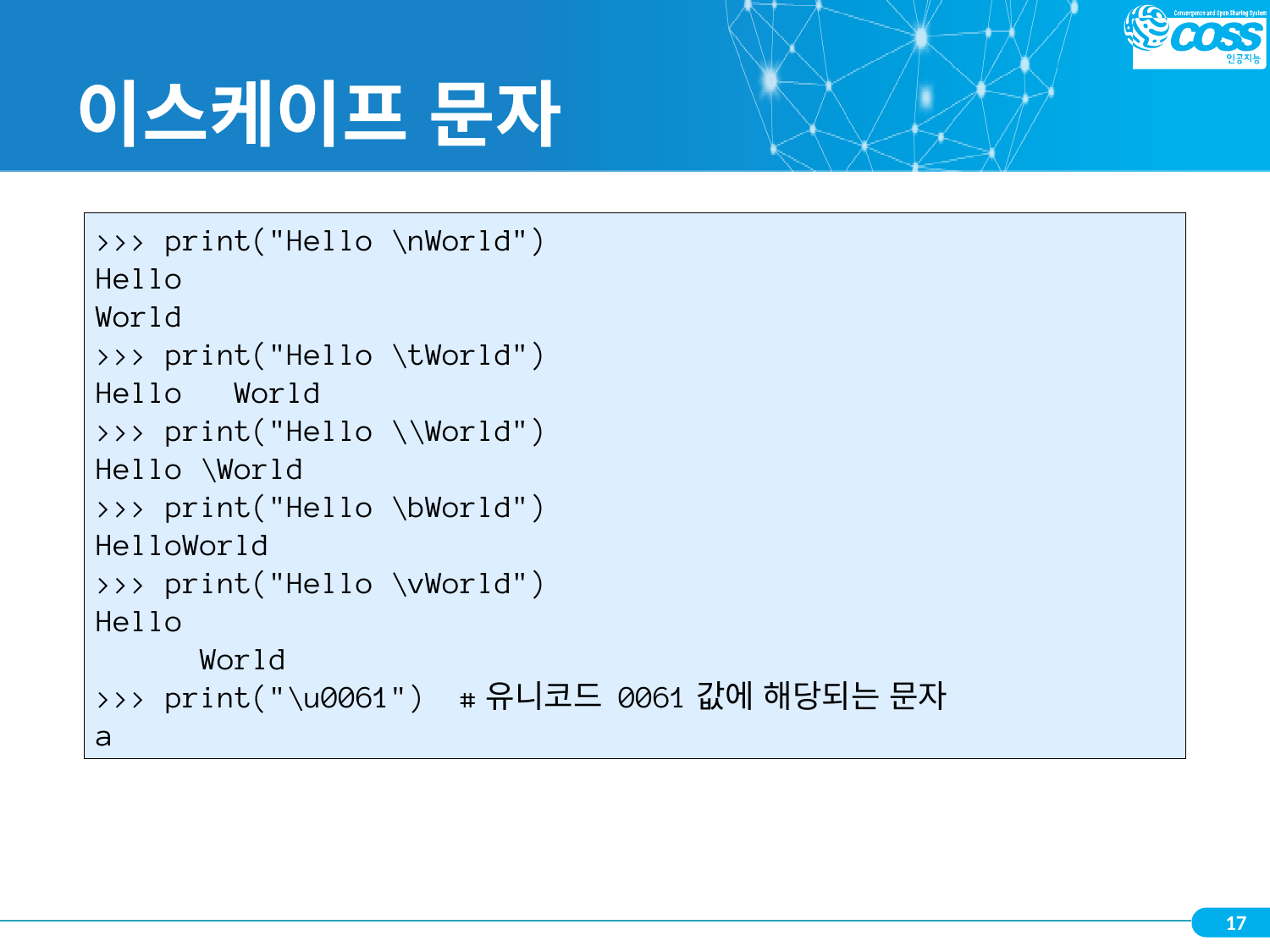

# 이스케이프 문자

>>> print("Hello \nWorld")
Hello
World
>>> print("Hello \tWorld")
Hello   World
>>> print("Hello \\World")
Hello \World
>>> print("Hello \bWorld")
HelloWorld
>>> print("Hello \vWorld")
Hello
      World
>>> print("\u0061")  #유니코드 0061값에 해당되는 문자
a